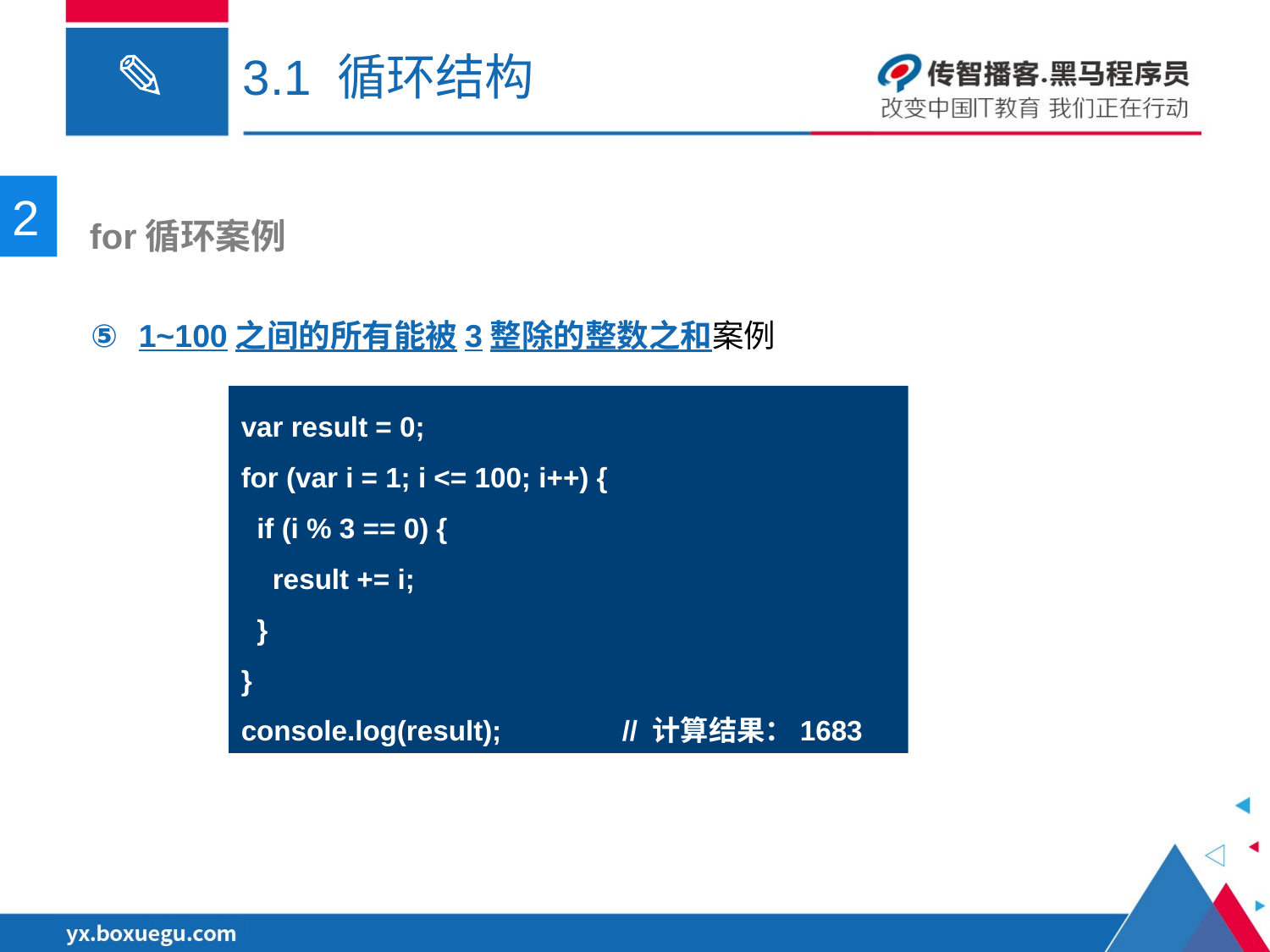

# 3.1 循环结构

2
  for循环案例
1~100之间的所有能被3整除的整数之和案例
var result = 0;
for (var i = 1; i <= 100; i++) {
  if (i % 3 == 0) {
    result += i;
  }
}
console.log(result);	// 计算结果：1683